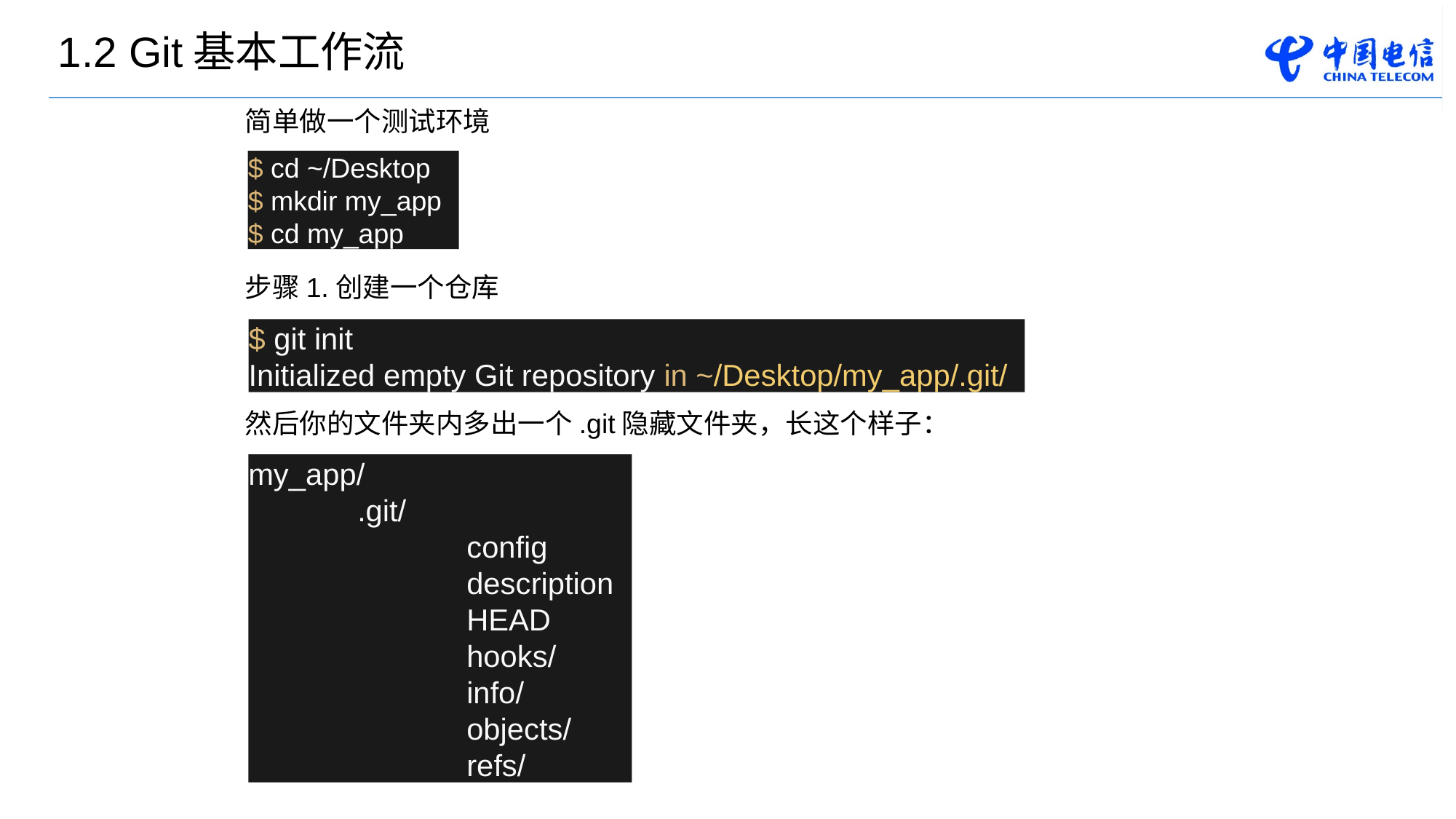

1.2 Git基本工作流
简单做一个测试环境
$ cd ~/Desktop
$ mkdir my_app
$ cd my_app
步骤1.创建一个仓库
$ git init
Initialized empty Git repository in ~/Desktop/my_app/.git/
然后你的文件夹内多出一个.git隐藏文件夹，长这个样子：
my_app/
	.git/
		config
		description
		HEAD
		hooks/
		info/
		objects/
		refs/